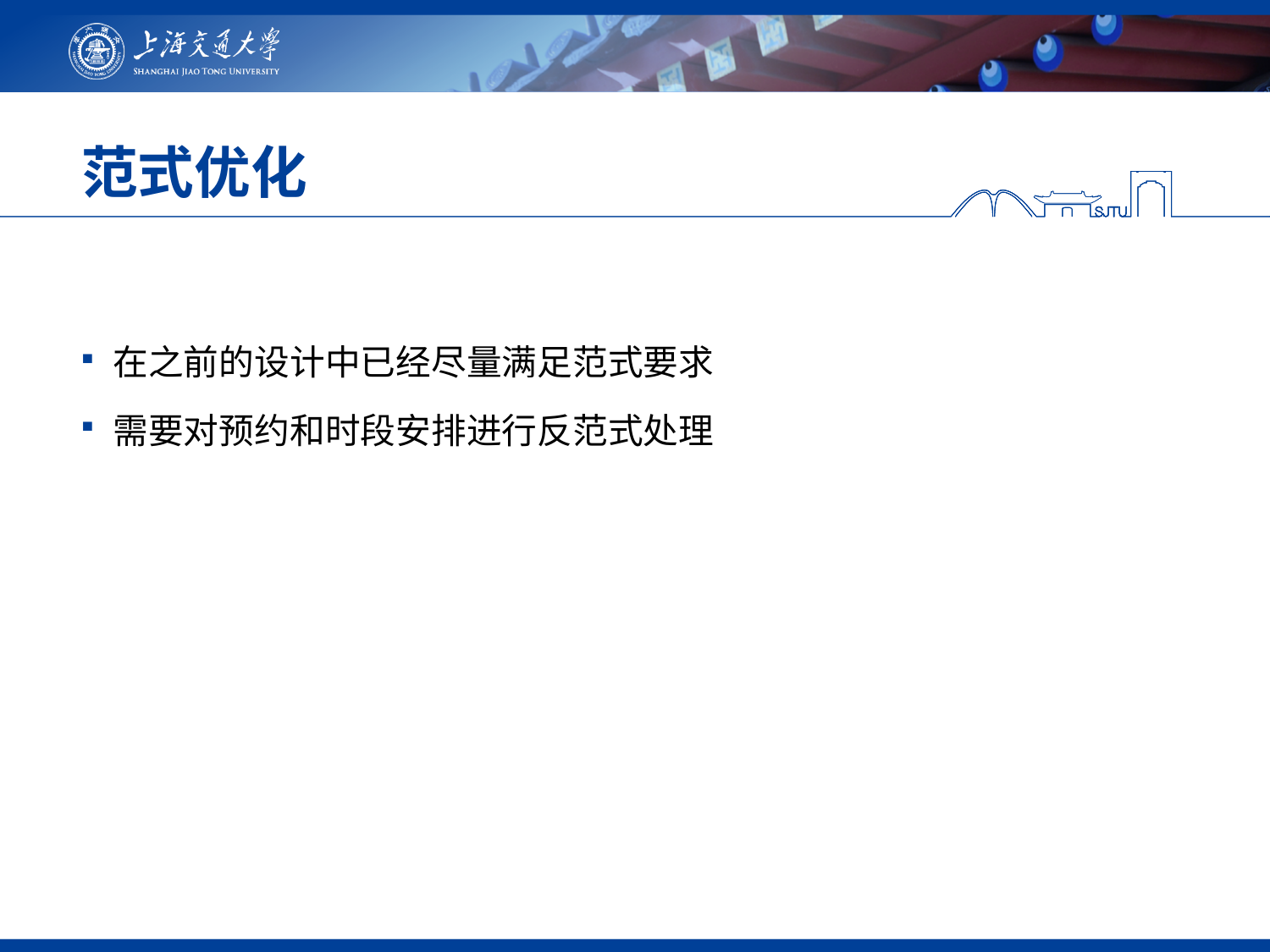

# 范式优化
在之前的设计中已经尽量满足范式要求
需要对预约和时段安排进行反范式处理